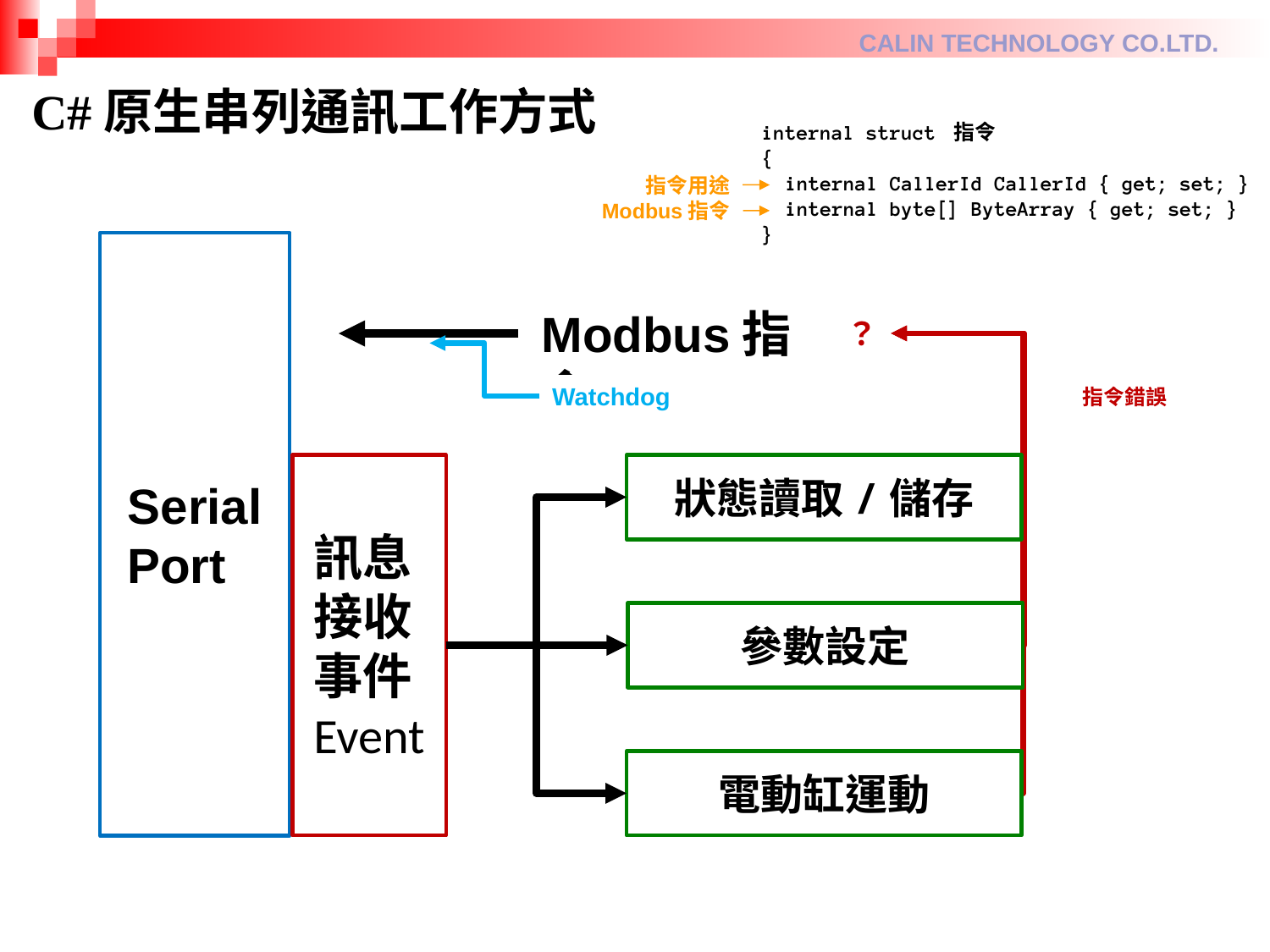

C#原生串列通訊工作方式
internal struct 指令
{
  internal CallerId CallerId { get; set; }
  internal byte[] ByteArray { get; set; }
}
指令用途
Modbus指令
Serial
Port
Modbus指令
？
指令錯誤
Watchdog
訊息
接收
事件
Event
狀態讀取/儲存
參數設定
電動缸運動